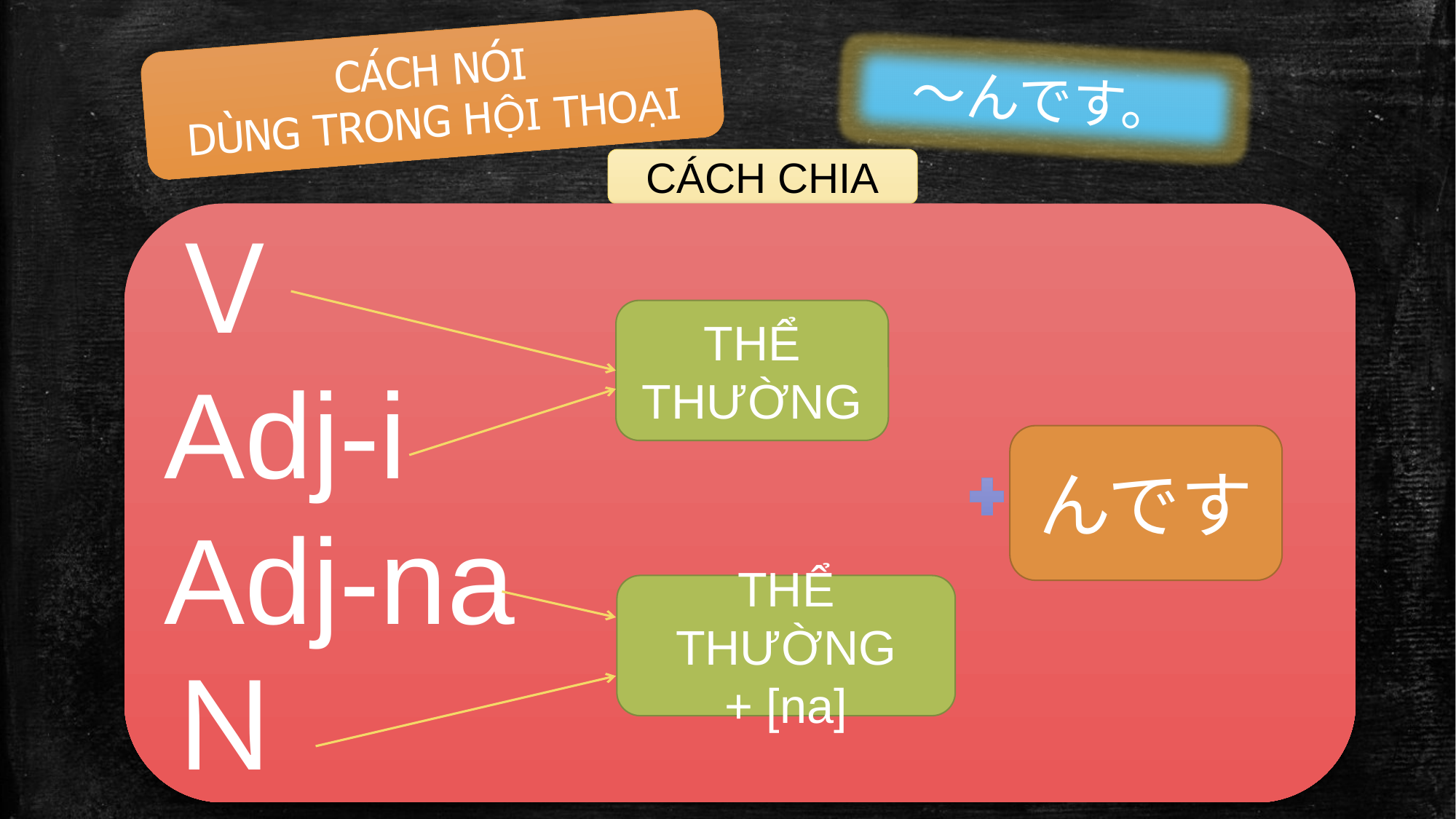

CÁCH NÓI
DÙNG TRONG HỘI THOẠI
～んです。
CÁCH CHIA
Ｖ
Adj-i
Adj-na
Ｎ
THỂ
THƯỜNG
んです

THỂ THƯỜNG
+ [na]